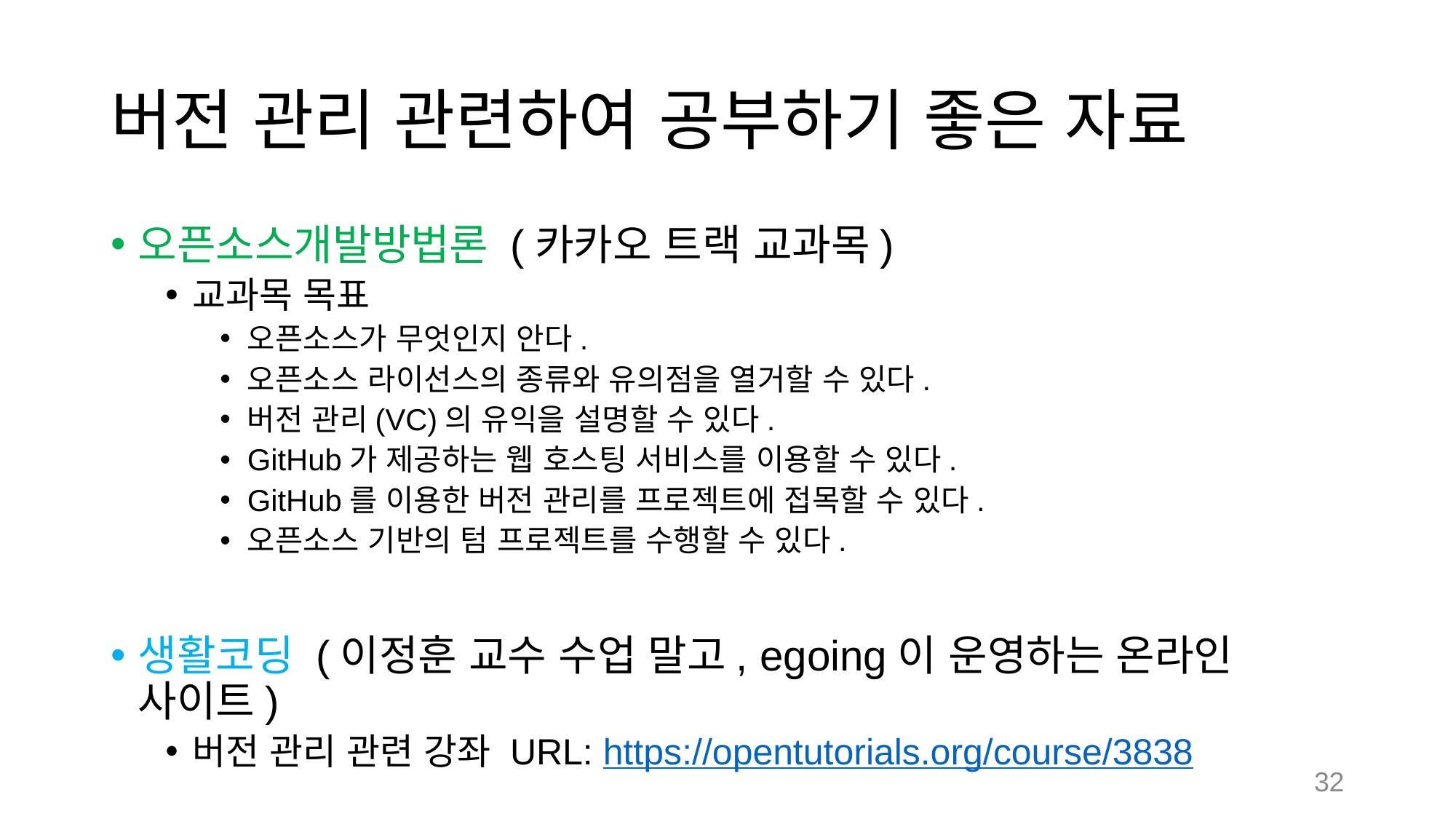

# 버전 관리 관련하여 공부하기 좋은 자료
오픈소스개발방법론 (카카오 트랙 교과목)
교과목 목표
오픈소스가 무엇인지 안다.
오픈소스 라이선스의 종류와 유의점을 열거할 수 있다.
버전 관리(VC)의 유익을 설명할 수 있다.
GitHub가 제공하는 웹 호스팅 서비스를 이용할 수 있다.
GitHub를 이용한 버전 관리를 프로젝트에 접목할 수 있다.
오픈소스 기반의 텀 프로젝트를 수행할 수 있다.

생활코딩 (이정훈 교수 수업 말고, egoing이 운영하는 온라인 사이트)
버전 관리 관련 강좌 URL: https://opentutorials.org/course/3838

32